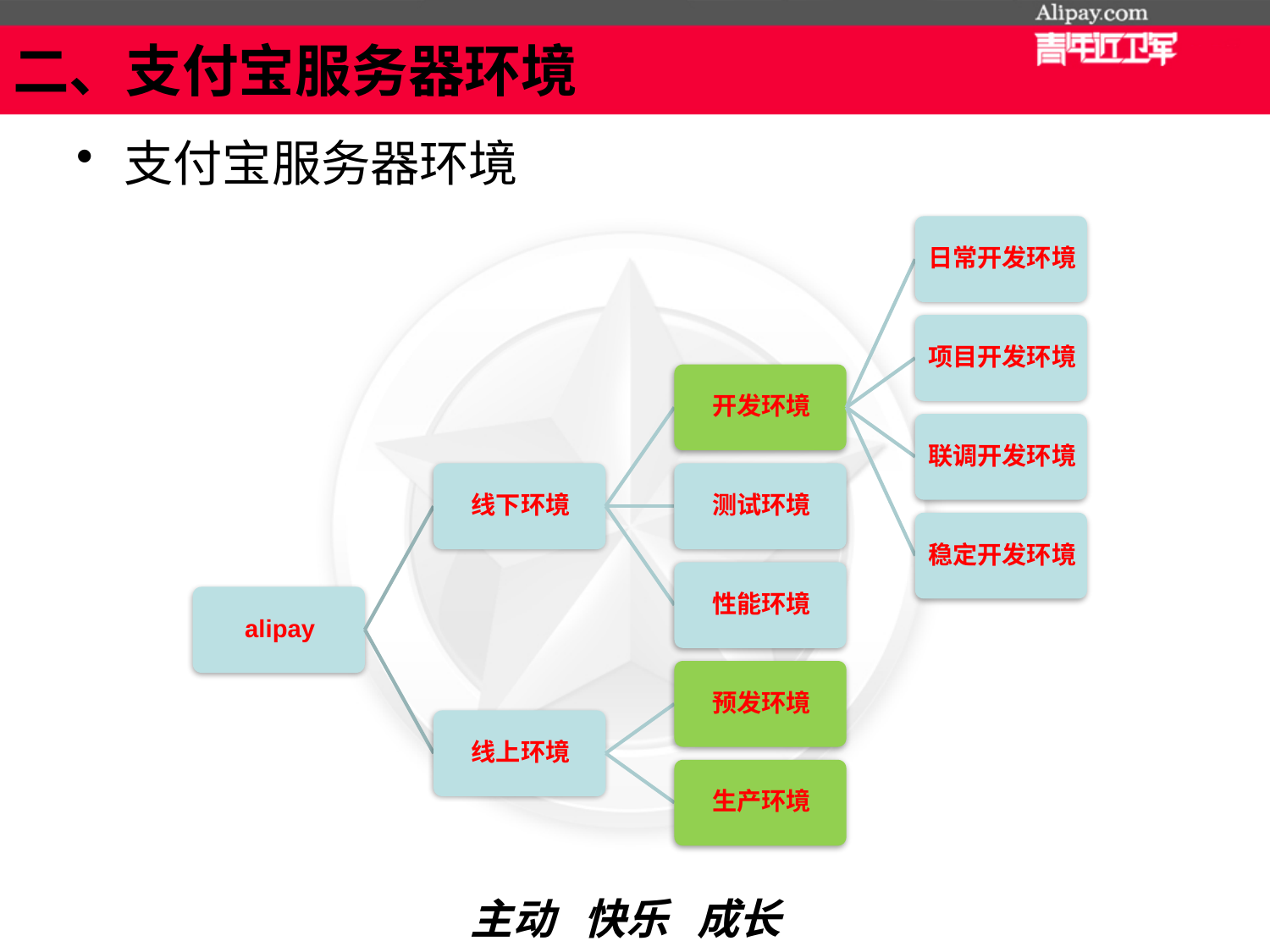

# 二、支付宝服务器环境
支付宝服务器环境

alipay

线下环境

开发环境

日常开发环境

项目开发环境

联调开发环境

稳定开发环境

测试环境

性能环境

线上环境

预发环境

生产环境
主动   快乐   成长